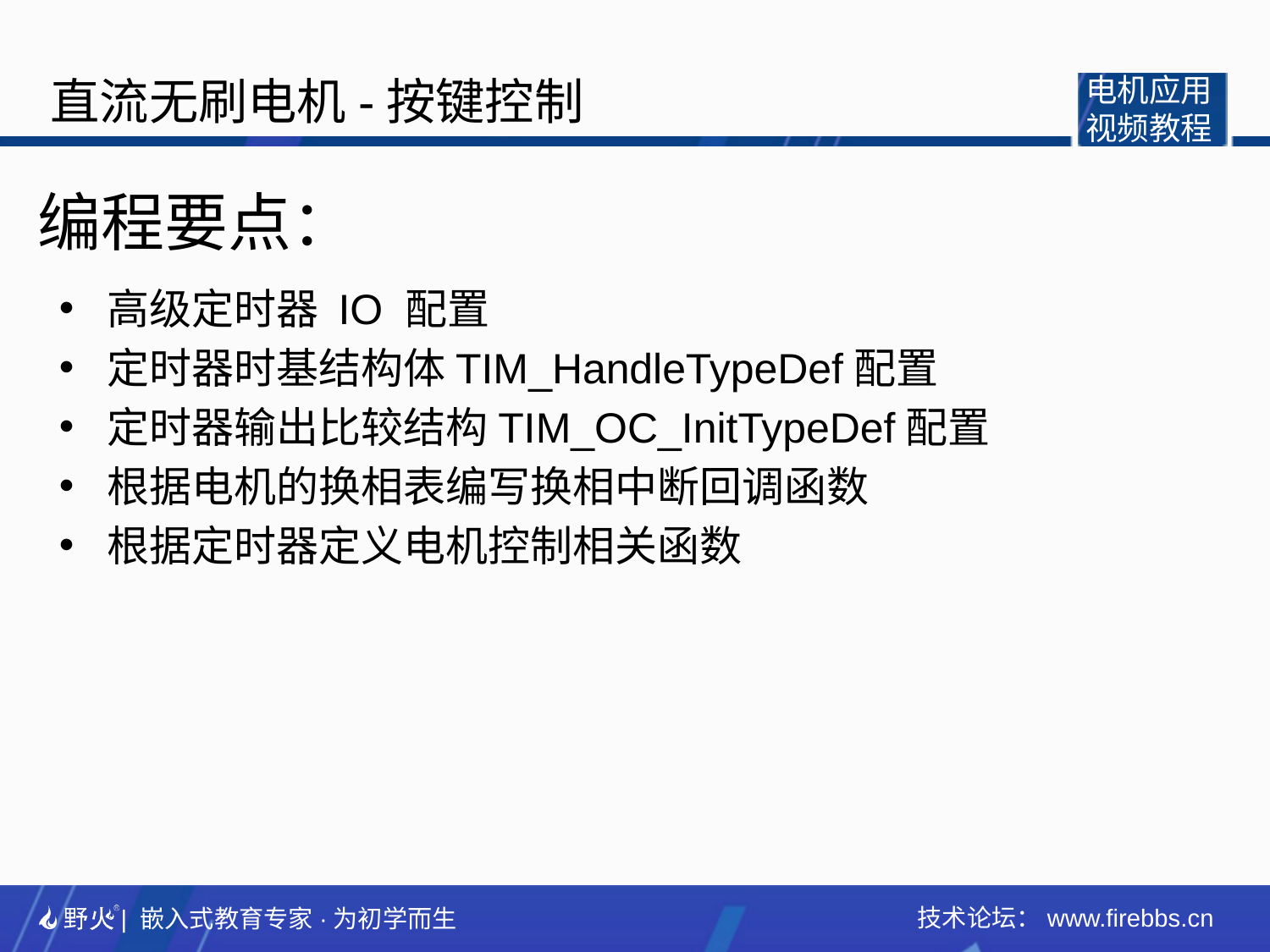

直流无刷电机-按键控制
电机应用
视频教程
编程要点：
高级定时器 IO 配置
定时器时基结构体TIM_HandleTypeDef配置
定时器输出比较结构TIM_OC_InitTypeDef配置
根据电机的换相表编写换相中断回调函数
根据定时器定义电机控制相关函数